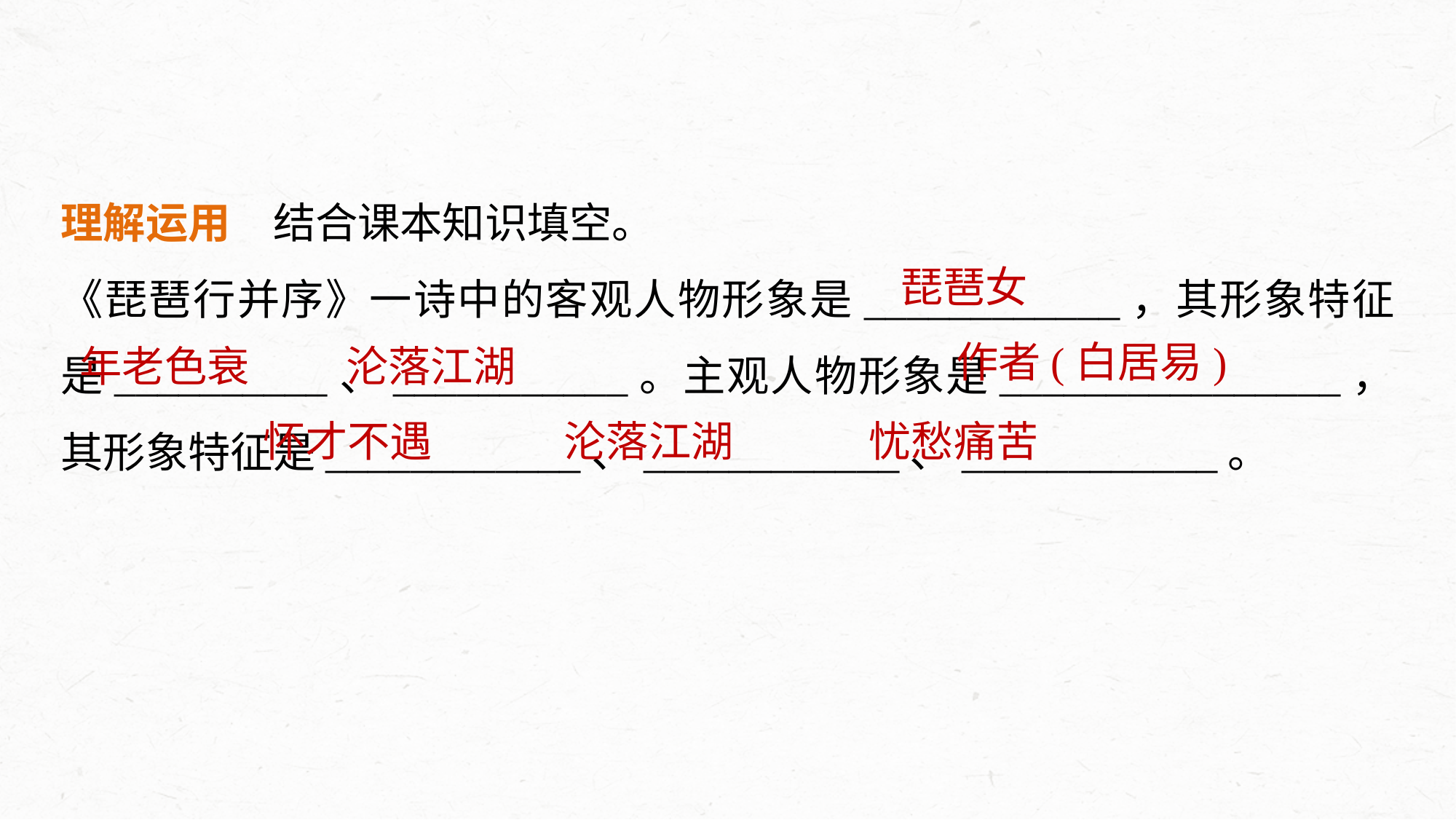

理解运用　结合课本知识填空。
《琵琶行并序》一诗中的客观人物形象是____________，其形象特征是__________、___________。主观人物形象是________________，其形象特征是____________、____________、____________。
琵琶女
作者(白居易)
年老色衰
沦落江湖
怀才不遇
沦落江湖
忧愁痛苦